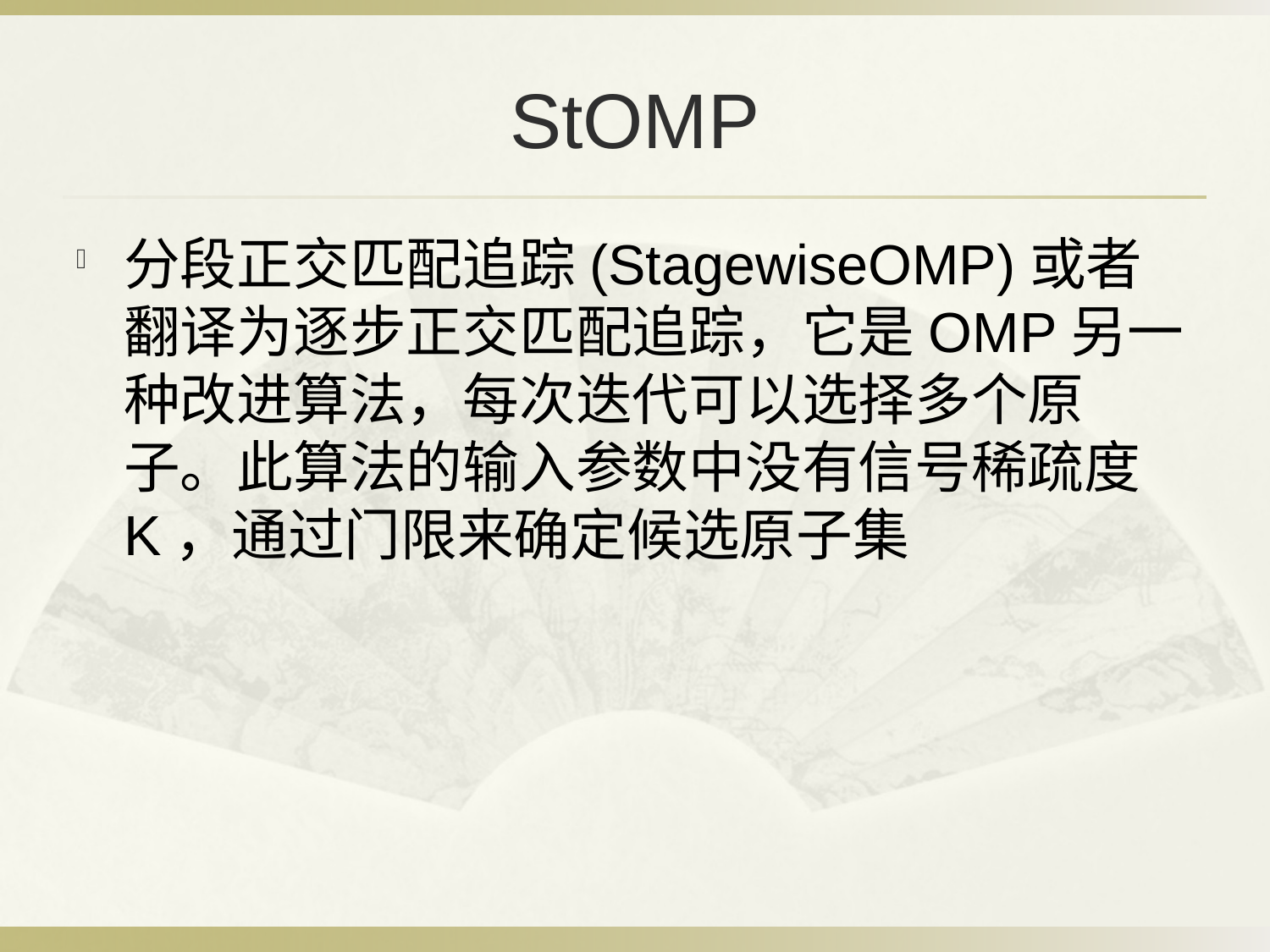

# StOMP
分段正交匹配追踪(StagewiseOMP)或者翻译为逐步正交匹配追踪，它是OMP另一种改进算法，每次迭代可以选择多个原子。此算法的输入参数中没有信号稀疏度K，通过门限来确定候选原子集